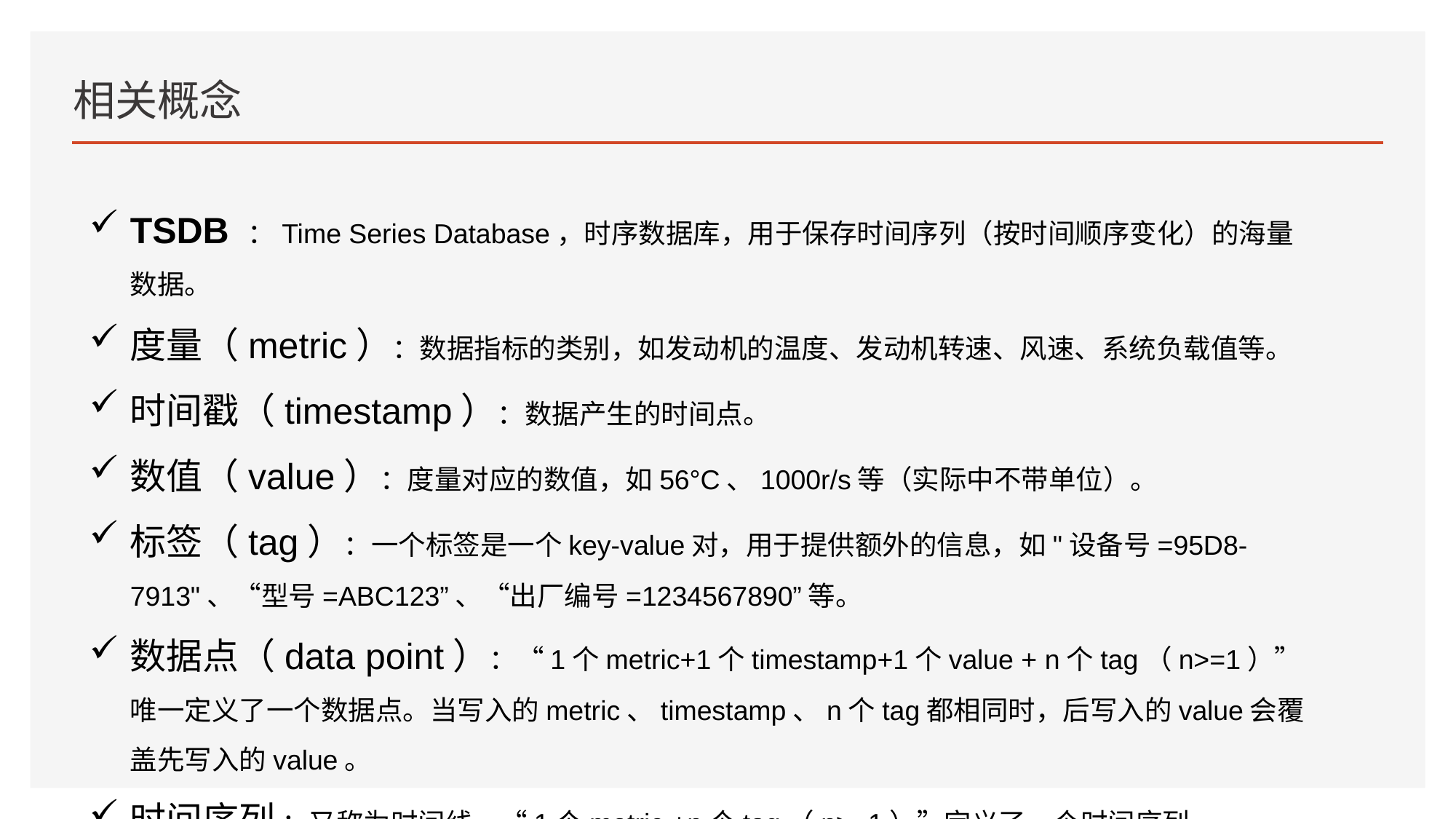

# 相关概念
TSDB ：Time Series Database，时序数据库，用于保存时间序列（按时间顺序变化）的海量数据。
度量（metric）：数据指标的类别，如发动机的温度、发动机转速、风速、系统负载值等。
时间戳（timestamp）：数据产生的时间点。
数值（value）：度量对应的数值，如56°C、1000r/s等（实际中不带单位）。
标签（tag）：一个标签是一个key-value对，用于提供额外的信息，如"设备号=95D8-7913"、“型号=ABC123”、“出厂编号=1234567890”等。
数据点（data point）：“1个metric+1个timestamp+1个value + n个tag（n>=1）”唯一定义了一个数据点。当写入的metric、timestamp、n个tag都相同时，后写入的value会覆盖先写入的value。
时间序列 ：又称为时间线，“1个metric +n个tag（n>=1）”定义了一个时间序列。